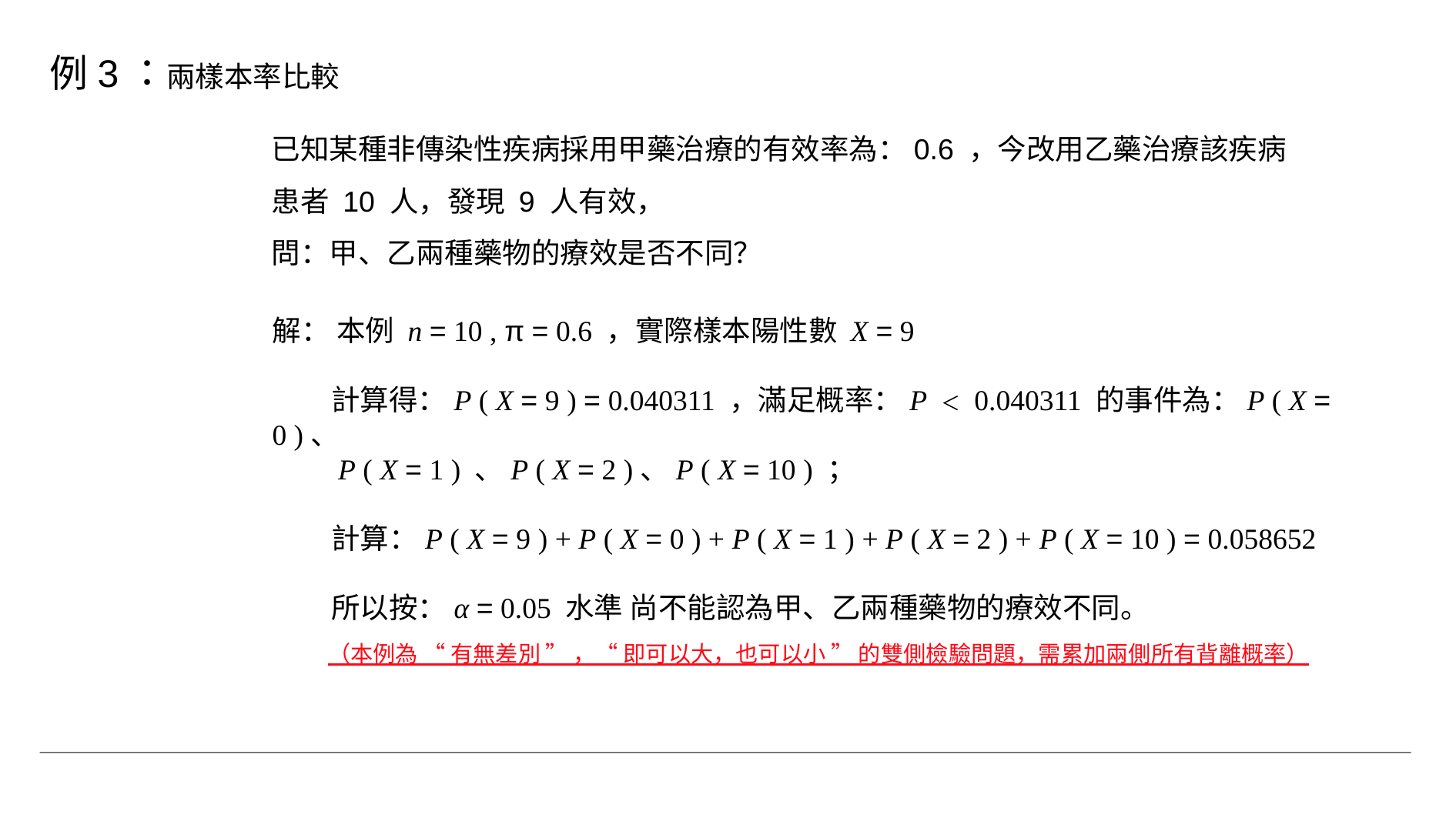

例3：兩樣本率比較
已知某種非傳染性疾病採用甲藥治療的有效率為：0.6 ，今改用乙藥治療該疾病患者 10 人，發現 9 人有效，
問：甲、乙兩種藥物的療效是否不同？
解： 本例 n = 10 , π = 0.6 ，實際樣本陽性數 X = 9

        計算得：P ( X = 9 ) = 0.040311 ，滿足概率：P ＜ 0.040311 的事件為：P ( X = 0 )、
         P ( X = 1 ) 、P ( X = 2 )、P ( X = 10 ) ；

        計算：P ( X = 9 ) + P ( X = 0 ) + P ( X = 1 ) + P ( X = 2 ) + P ( X = 10 ) = 0.058652

        所以按：α = 0.05 水準 尚不能認為甲、乙兩種藥物的療效不同。
（本例為 “ 有無差別 ” ，“ 即可以大，也可以小 ” 的雙側檢驗問題，需累加兩側所有背離概率）